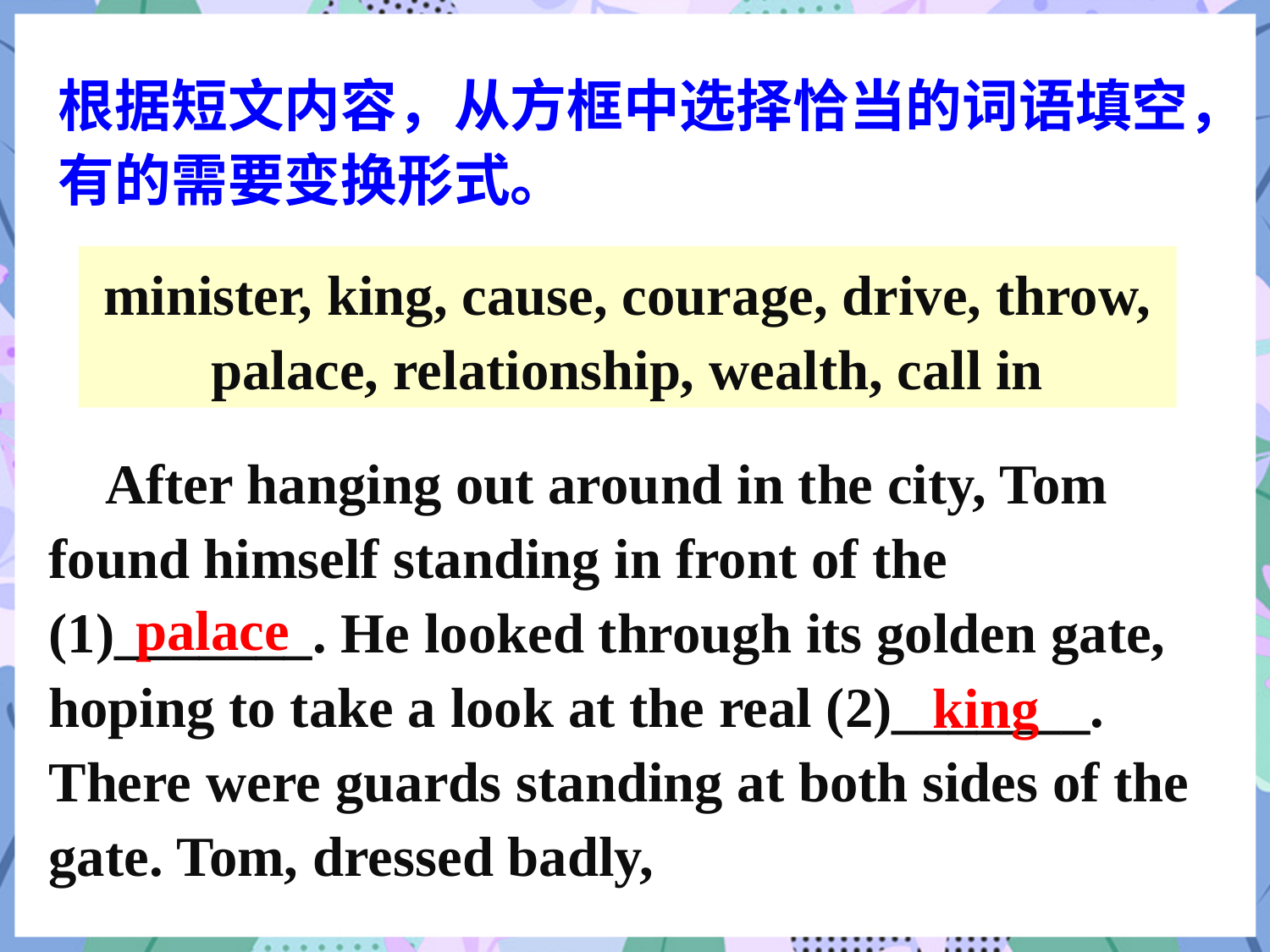

根据短文内容，从方框中选择恰当的词语填空，有的需要变换形式。
minister, king, cause, courage, drive, throw, palace, relationship, wealth, call in
    After hanging out around in the city, Tom found himself standing in front of the (1)_______. He looked through its golden gate, hoping to take a look at the real (2)_______. There were guards standing at both sides of the gate. Tom, dressed badly,
palace
king